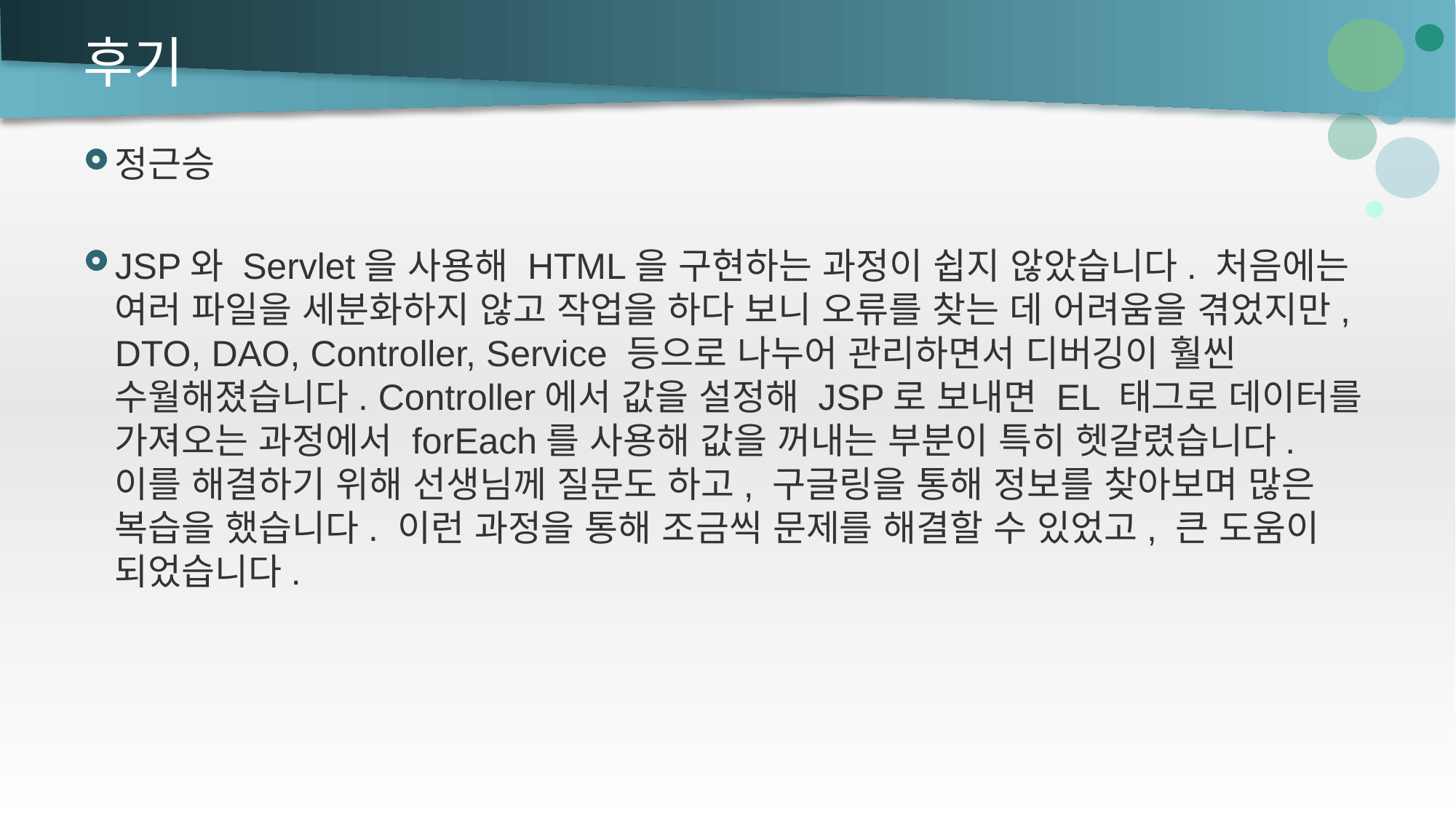

# 후기
정근승

JSP와 Servlet을 사용해 HTML을 구현하는 과정이 쉽지 않았습니다. 처음에는 여러 파일을 세분화하지 않고 작업을 하다 보니 오류를 찾는 데 어려움을 겪었지만, DTO, DAO, Controller, Service 등으로 나누어 관리하면서 디버깅이 훨씬 수월해졌습니다. Controller에서 값을 설정해 JSP로 보내면 EL 태그로 데이터를 가져오는 과정에서 forEach를 사용해 값을 꺼내는 부분이 특히 헷갈렸습니다. 이를 해결하기 위해 선생님께 질문도 하고, 구글링을 통해 정보를 찾아보며 많은 복습을 했습니다. 이런 과정을 통해 조금씩 문제를 해결할 수 있었고, 큰 도움이 되었습니다.